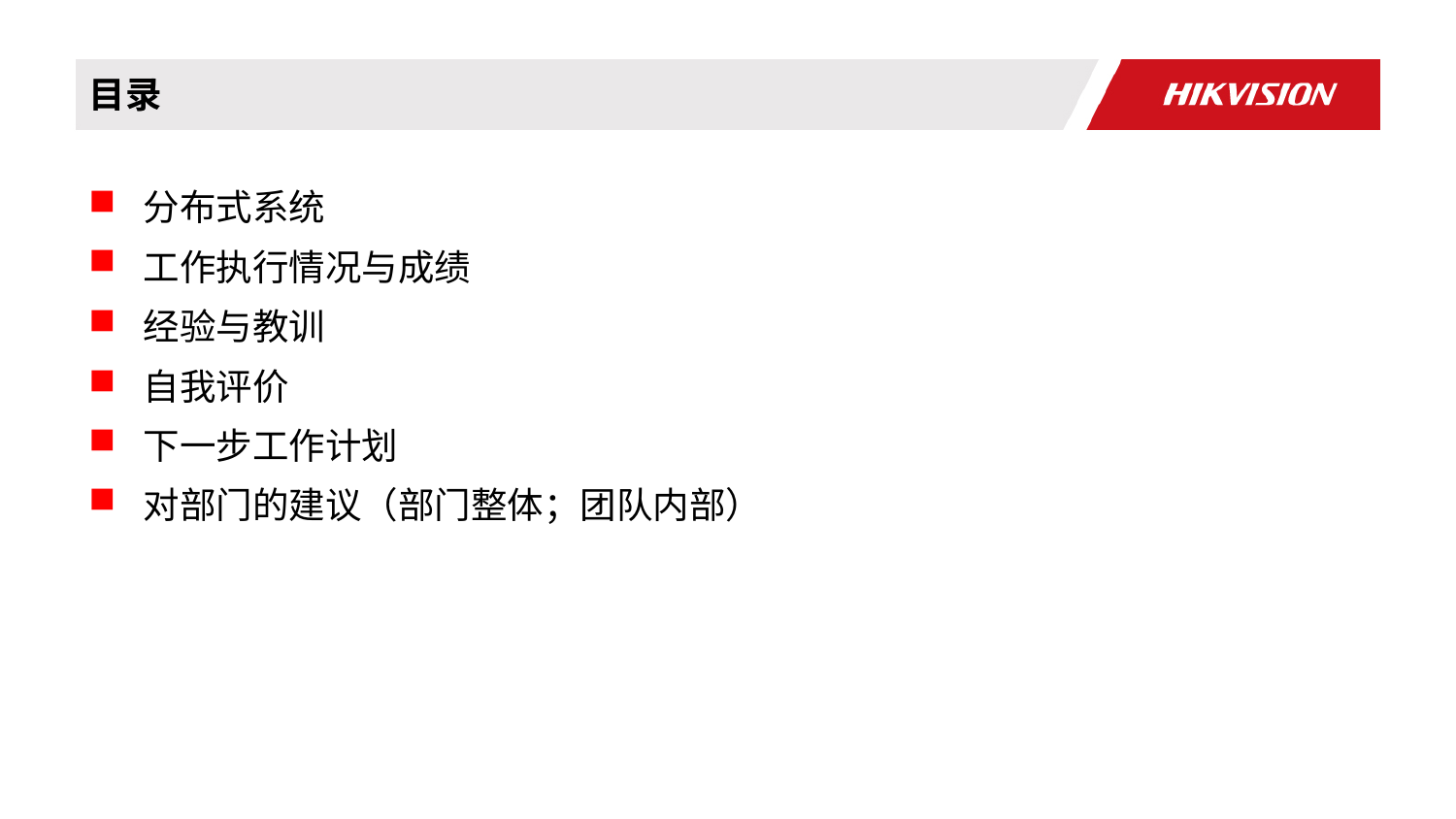

目录
分布式系统
工作执行情况与成绩
经验与教训
自我评价
下一步工作计划
对部门的建议（部门整体；团队内部）